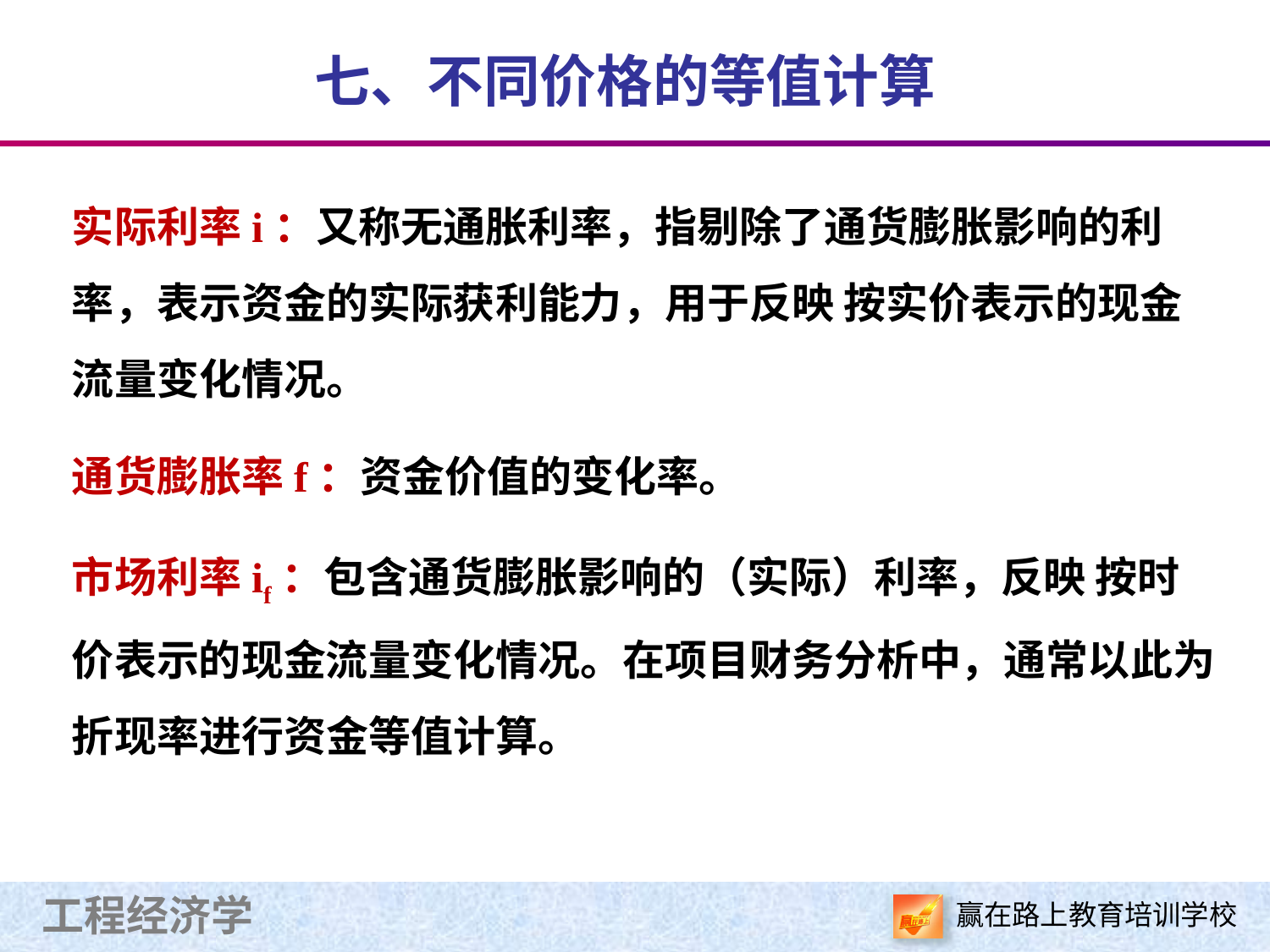

七、不同价格的等值计算
实际利率i：又称无通胀利率，指剔除了通货膨胀影响的利率，表示资金的实际获利能力，用于反映 按实价表示的现金流量变化情况。
通货膨胀率f：资金价值的变化率。
市场利率if：包含通货膨胀影响的（实际）利率，反映 按时价表示的现金流量变化情况。在项目财务分析中，通常以此为折现率进行资金等值计算。